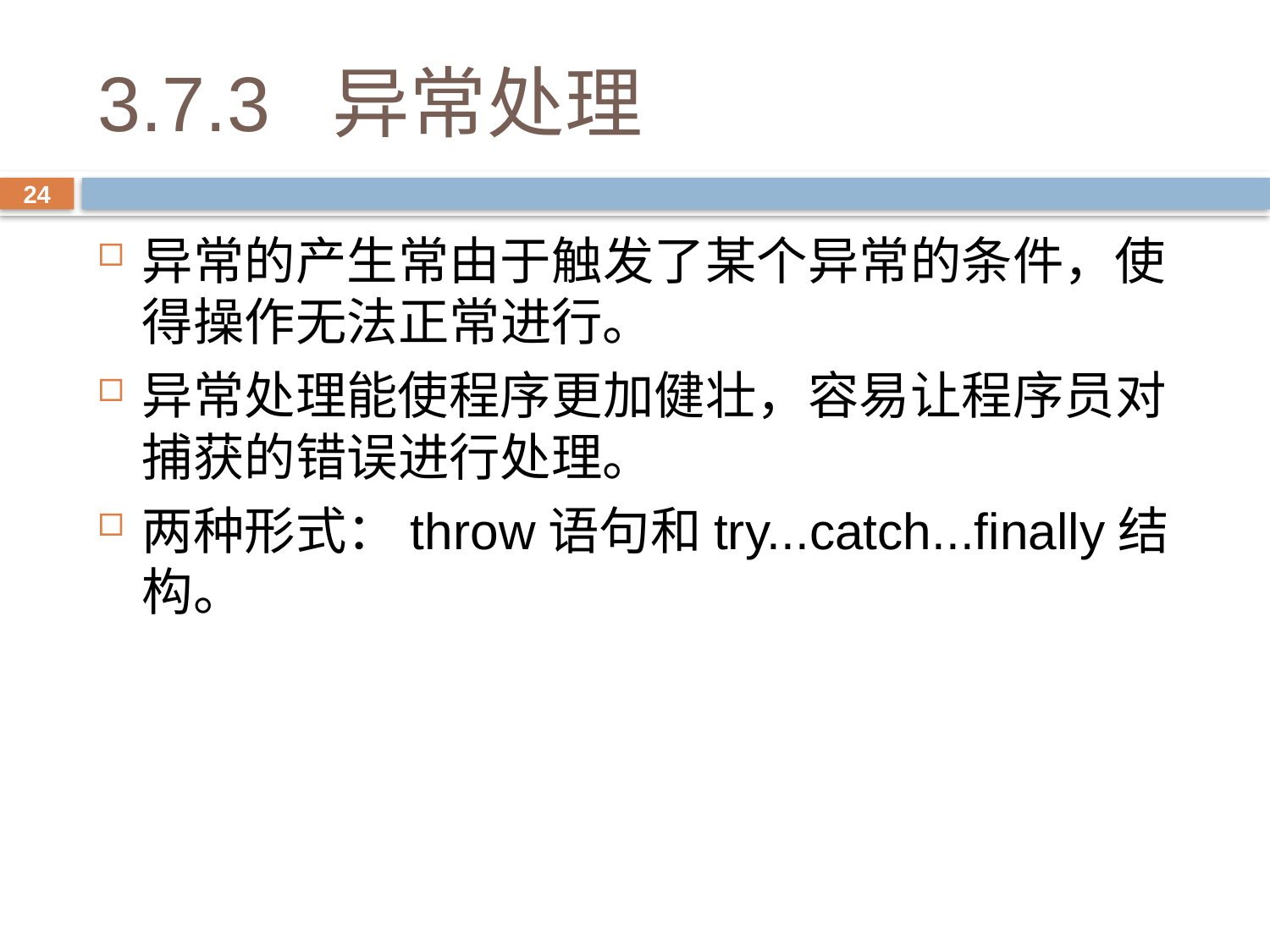

# 3.7.3  异常处理
24
异常的产生常由于触发了某个异常的条件，使得操作无法正常进行。
异常处理能使程序更加健壮，容易让程序员对捕获的错误进行处理。
两种形式：throw语句和try...catch...finally结构。